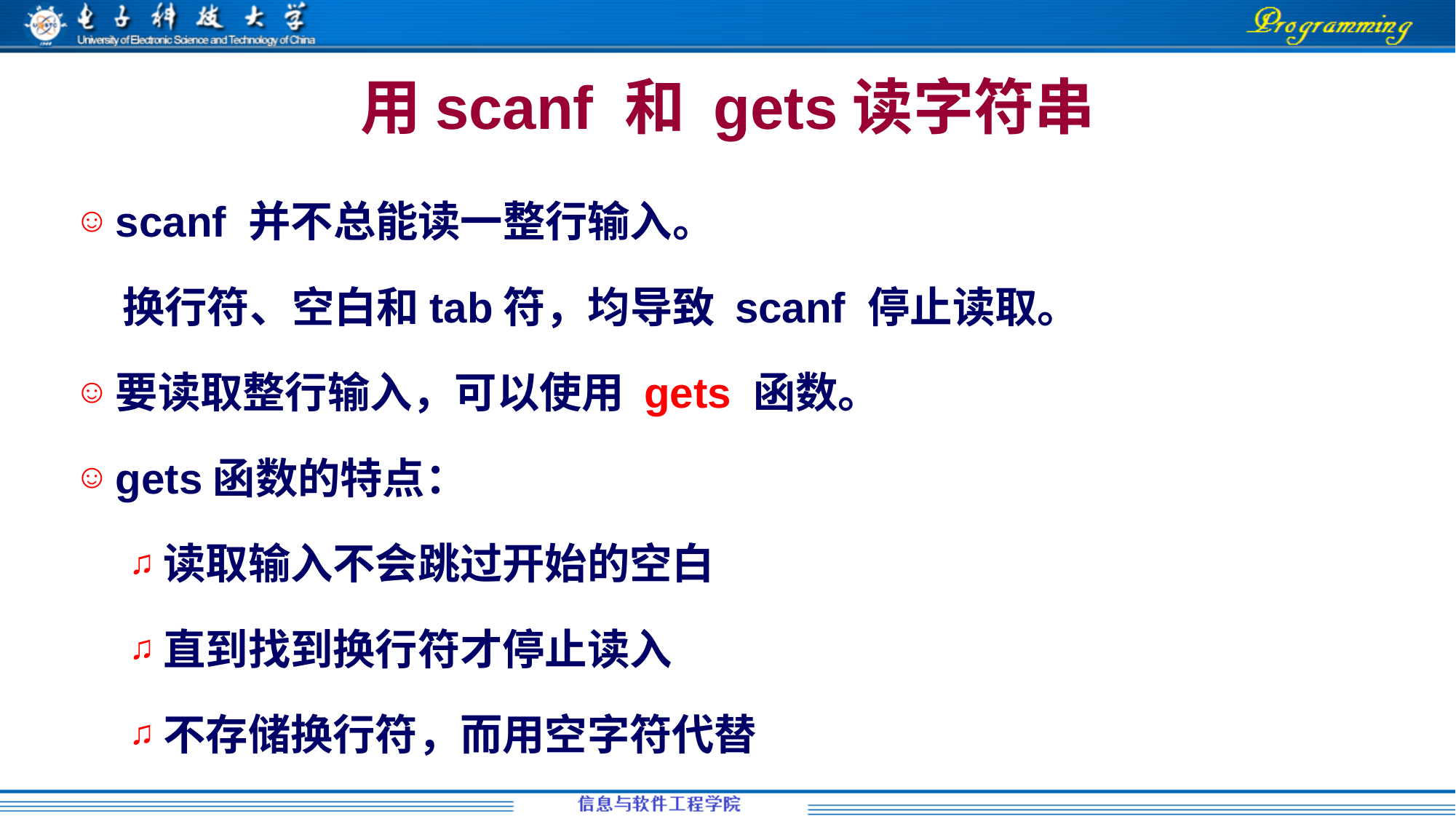

# 用scanf 和 gets读字符串
scanf 并不总能读一整行输入。
换行符、空白和tab符，均导致 scanf 停止读取。
要读取整行输入，可以使用 gets 函数。
gets函数的特点：
读取输入不会跳过开始的空白
直到找到换行符才停止读入
不存储换行符，而用空字符代替